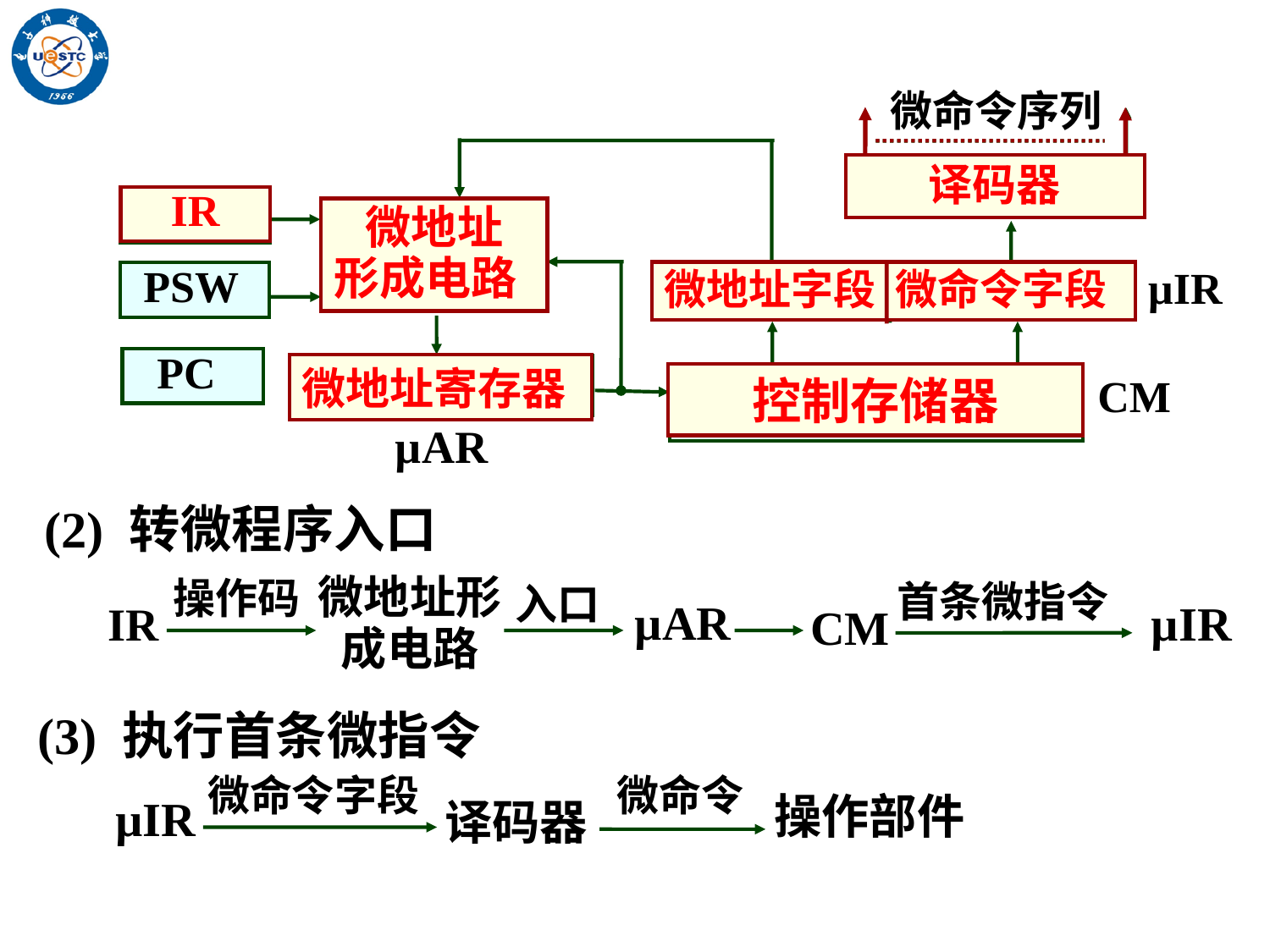

微命令序列

 译码器
IR
微地址
形成电路

µIR

 PSW

微地址字段  微命令字段

  PC
微地址寄存器
控制存储器
CM

 µAR

      译码器
IR
  微地址
形成电路

微地址字段  微命令字段
微地址寄存器
控制存储器
(2) 转微程序入口
操作码
微地址形成电路
首条微指令
入口
µAR
µIR
IR
CM

(3) 执行首条微指令
微命令字段
微命令
操作部件
µIR
译码器